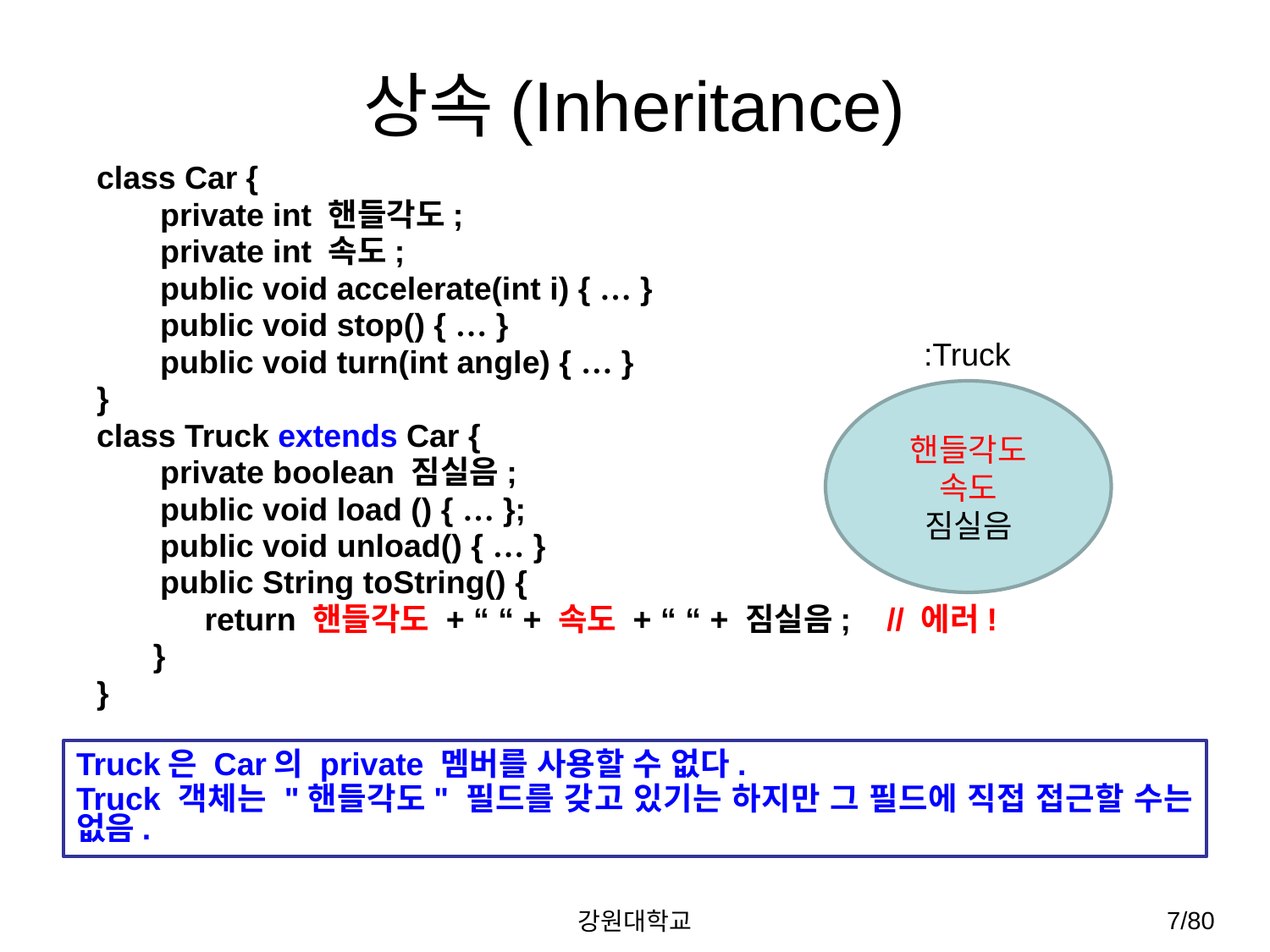

# 상속(Inheritance)
class Car {
private int 핸들각도;
private int 속도;
public void accelerate(int i) { … }
public void stop() { … }
public void turn(int angle) { … }
}
class Truck extends Car {
private boolean 짐실음;
public void load () { … };
public void unload() { … }
public String toString() {
     return 핸들각도 + “ “ + 속도 + “ “ + 짐실음;    // 에러!
	 }
}
:Truck
핸들각도
속도
짐실음
Truck은 Car의 private 멤버를 사용할 수 없다.
Truck 객체는 "핸들각도" 필드를 갖고 있기는 하지만 그 필드에 직접 접근할 수는 없음.
강원대학교